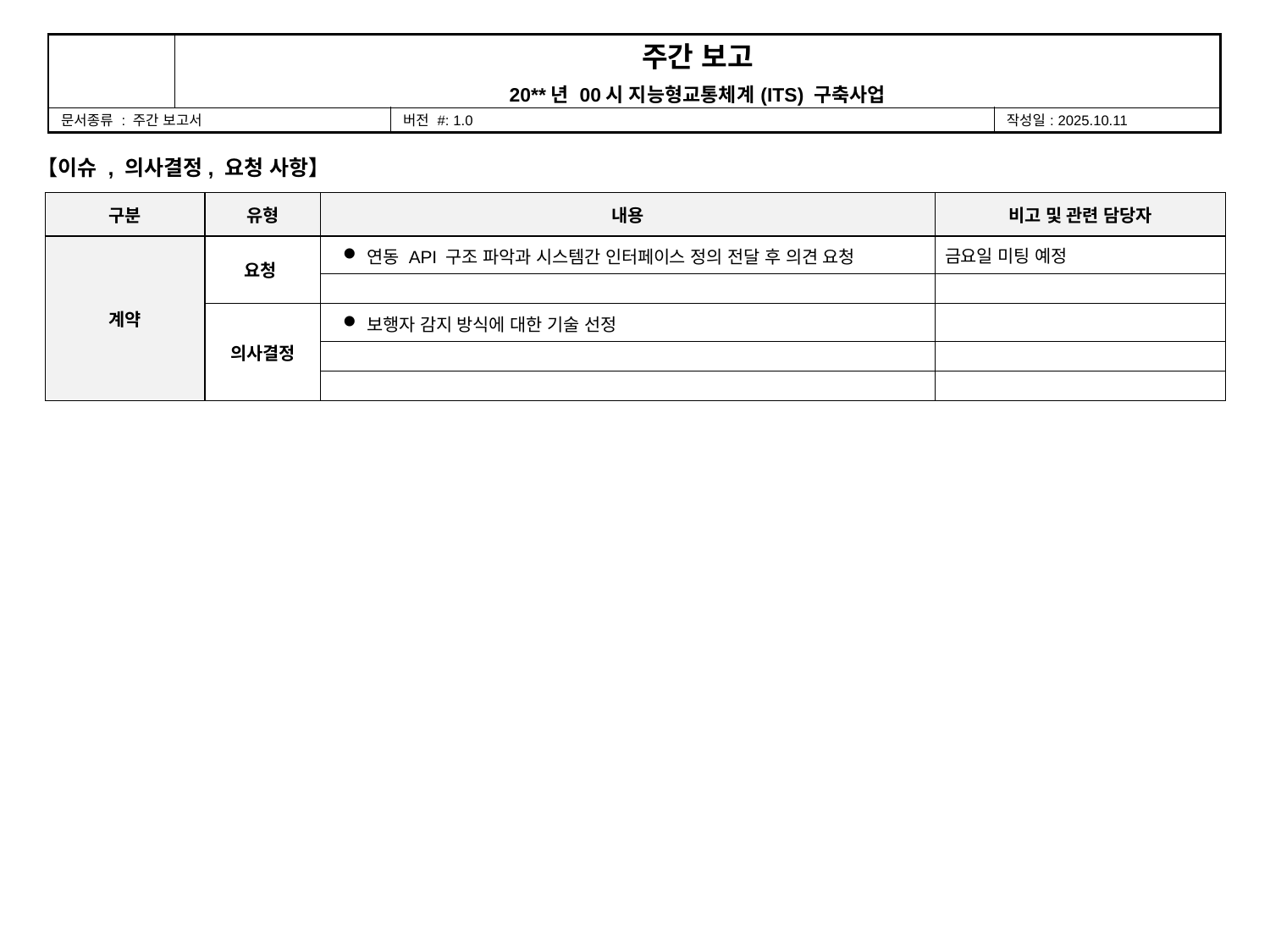

【이슈 , 의사결정, 요청 사항】
| 구분 | 유형 | 내용 | 비고 및 관련 담당자 |
| --- | --- | --- | --- |
| 계약 | 요청 | 연동 API 구조 파악과 시스템간 인터페이스 정의 전달 후 의견 요청 | 금요일 미팅 예정 |
|  |  |  |  |
|  | 의사결정 | 보행자 감지 방식에 대한 기술 선정 |  |
|  |  |  |  |
|  |  |  |  |